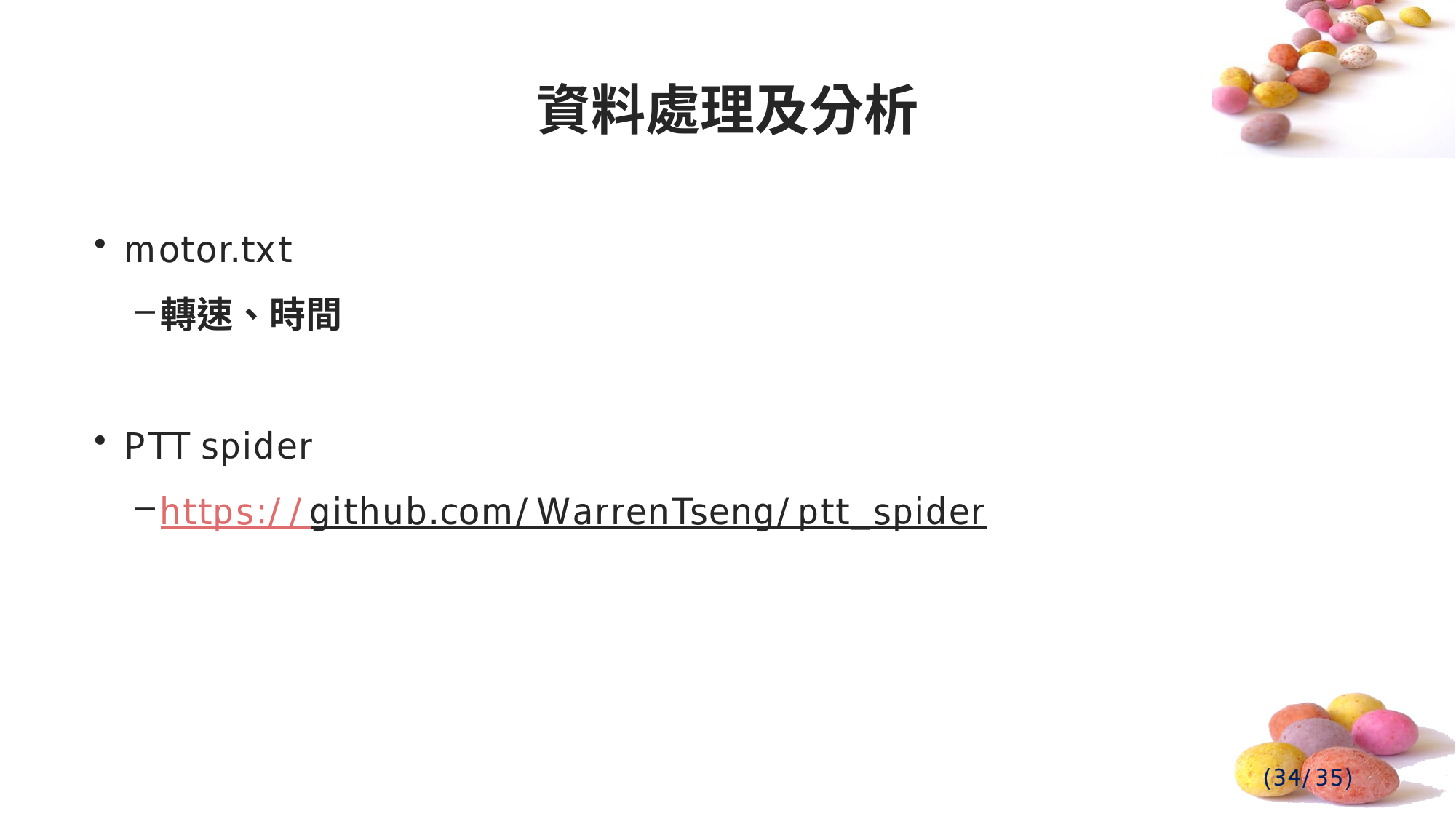

# 資料處理及分析
motor.txt
轉速、時間

PTT spider
https://github.com/WarrenTseng/ptt_spider